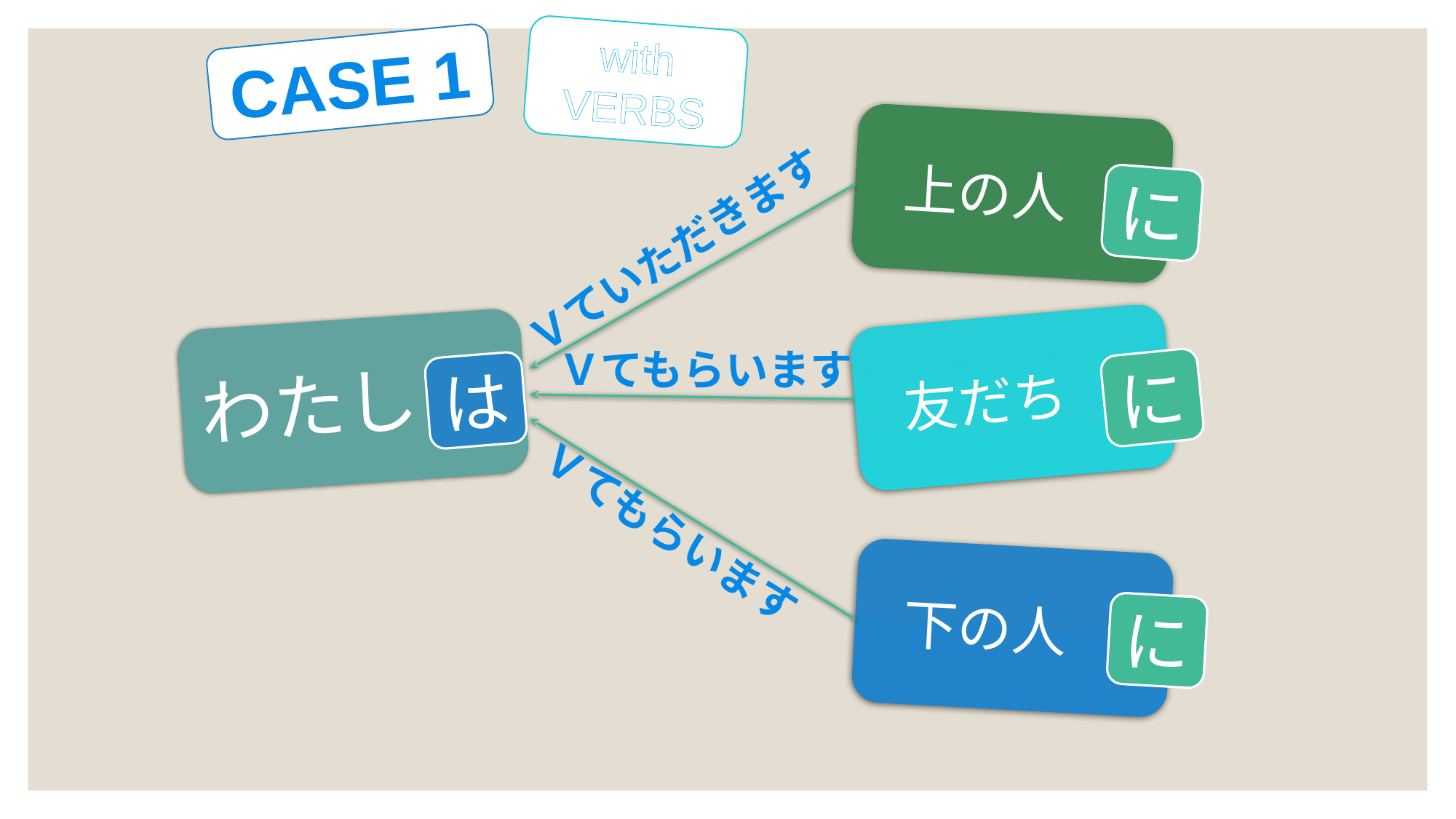

with VERBS
CASE 1
上の人
に
Ｖていただきます
友だち
Ｖてもらいます
わたし
に
は
Ｖてもらいます
下の人
に